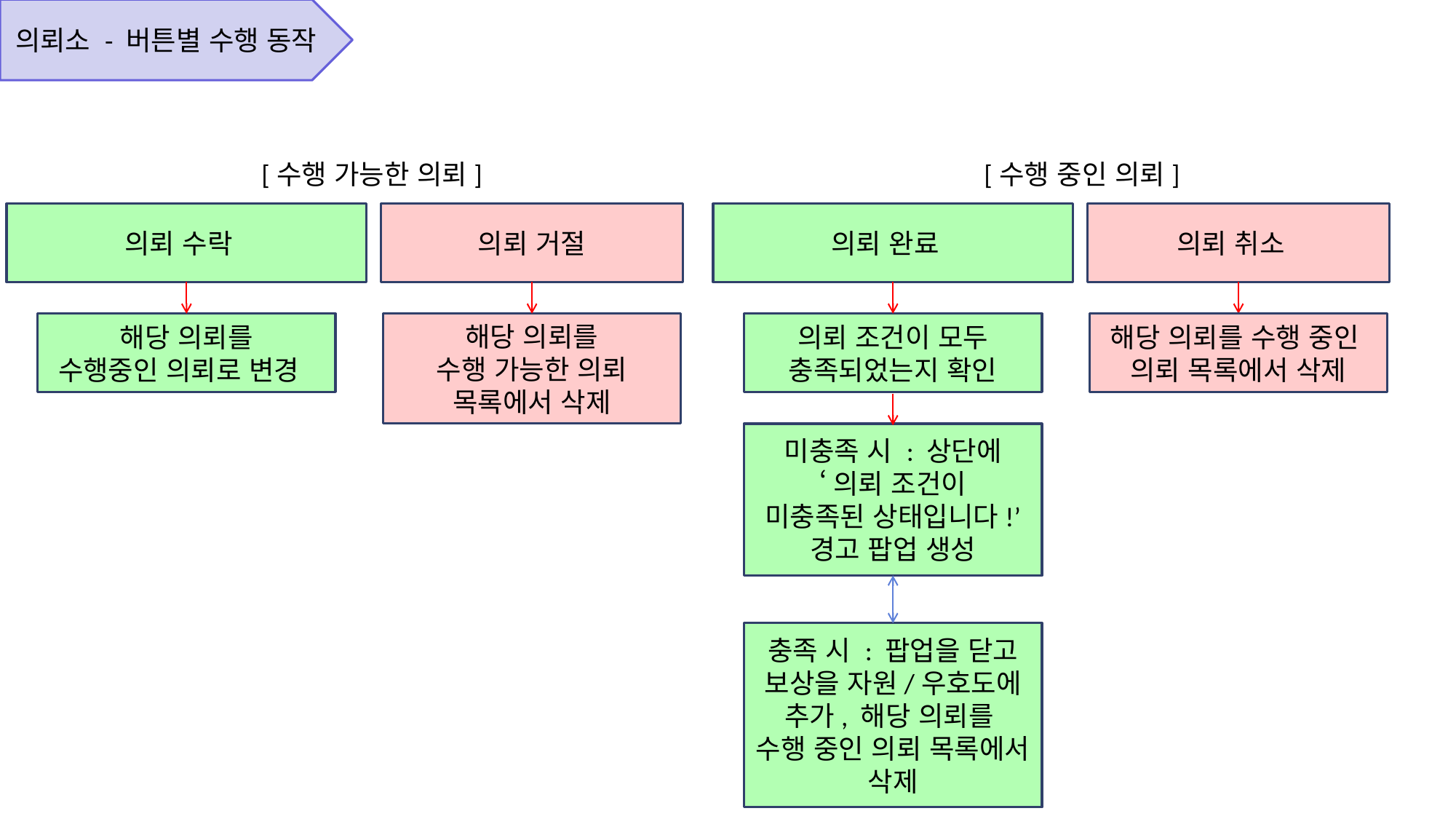

의뢰소 - 버튼별 수행 동작
[수행 가능한 의뢰]
[수행 중인 의뢰]
의뢰 수락
의뢰 거절
의뢰 완료
의뢰 취소
해당 의뢰를
수행중인 의뢰로 변경
해당 의뢰를
수행 가능한 의뢰
목록에서 삭제
의뢰 조건이 모두
충족되었는지 확인
해당 의뢰를 수행 중인
의뢰 목록에서 삭제
미충족 시 : 상단에
‘의뢰 조건이
미충족된 상태입니다!’
경고 팝업 생성
충족 시 : 팝업을 닫고
보상을 자원/우호도에
추가, 해당 의뢰를
수행 중인 의뢰 목록에서 삭제